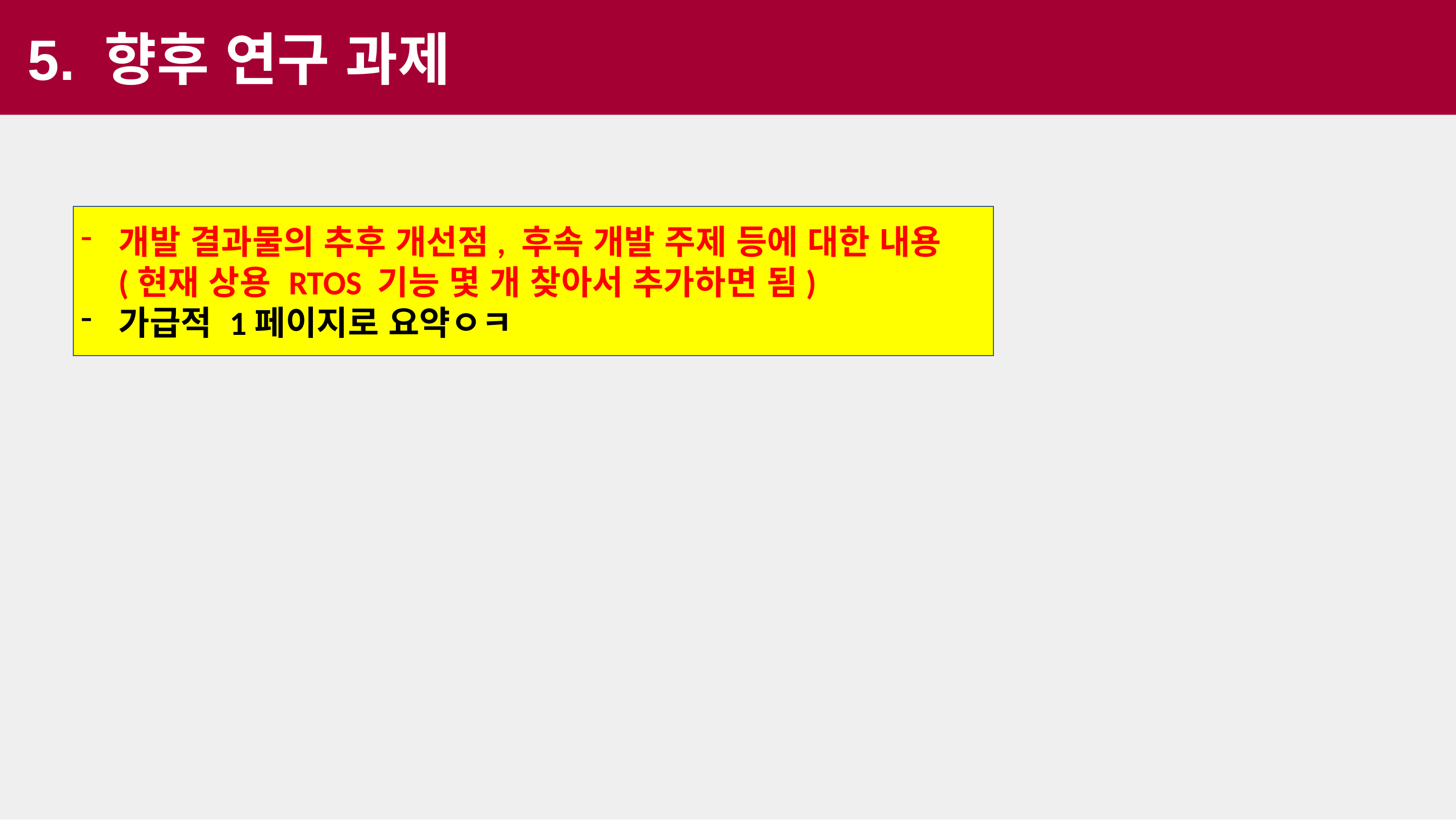

5. 향후 연구 과제
개발 결과물의 추후 개선점, 후속 개발 주제 등에 대한 내용(현재 상용 RTOS 기능 몇 개 찾아서 추가하면 됨)
가급적 1페이지로 요약ㅇㅋ